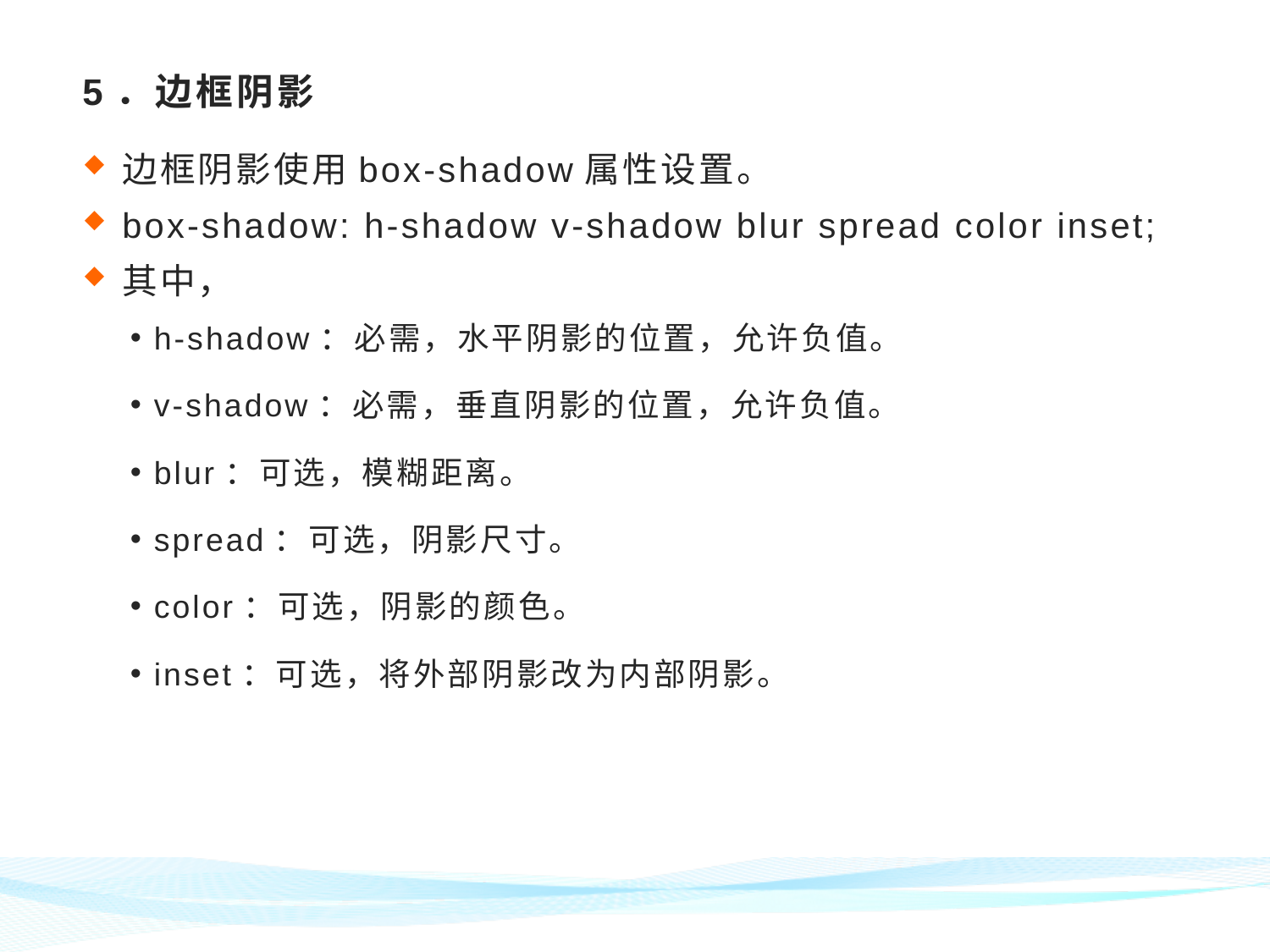

# 5．边框阴影
边框阴影使用box-shadow属性设置。
box-shadow: h-shadow v-shadow blur spread color inset;
其中，
h-shadow：必需，水平阴影的位置，允许负值。
v-shadow：必需，垂直阴影的位置，允许负值。
blur：可选，模糊距离。
spread：可选，阴影尺寸。
color：可选，阴影的颜色。
inset：可选，将外部阴影改为内部阴影。
64